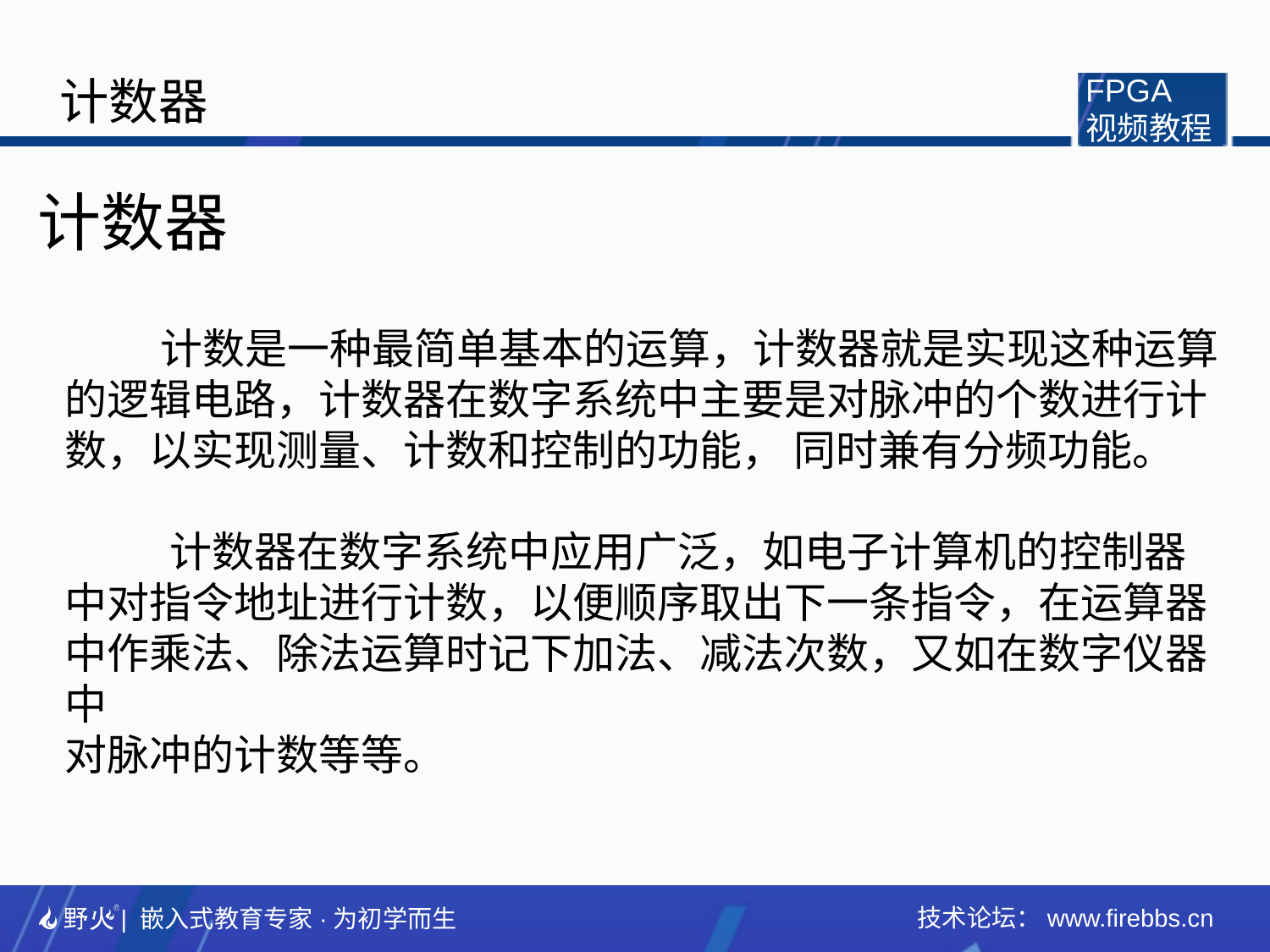

计数器
FPGA
视频教程
计数器
         计数是一种最简单基本的运算，计数器就是实现这种运算的逻辑电路，计数器在数字系统中主要是对脉冲的个数进行计数，以实现测量、计数和控制的功能， 同时兼有分频功能。
          计数器在数字系统中应用广泛，如电子计算机的控制器中对指令地址进行计数，以便顺序取出下一条指令，在运算器中作乘法、除法运算时记下加法、减法次数，又如在数字仪器中
对脉冲的计数等等。